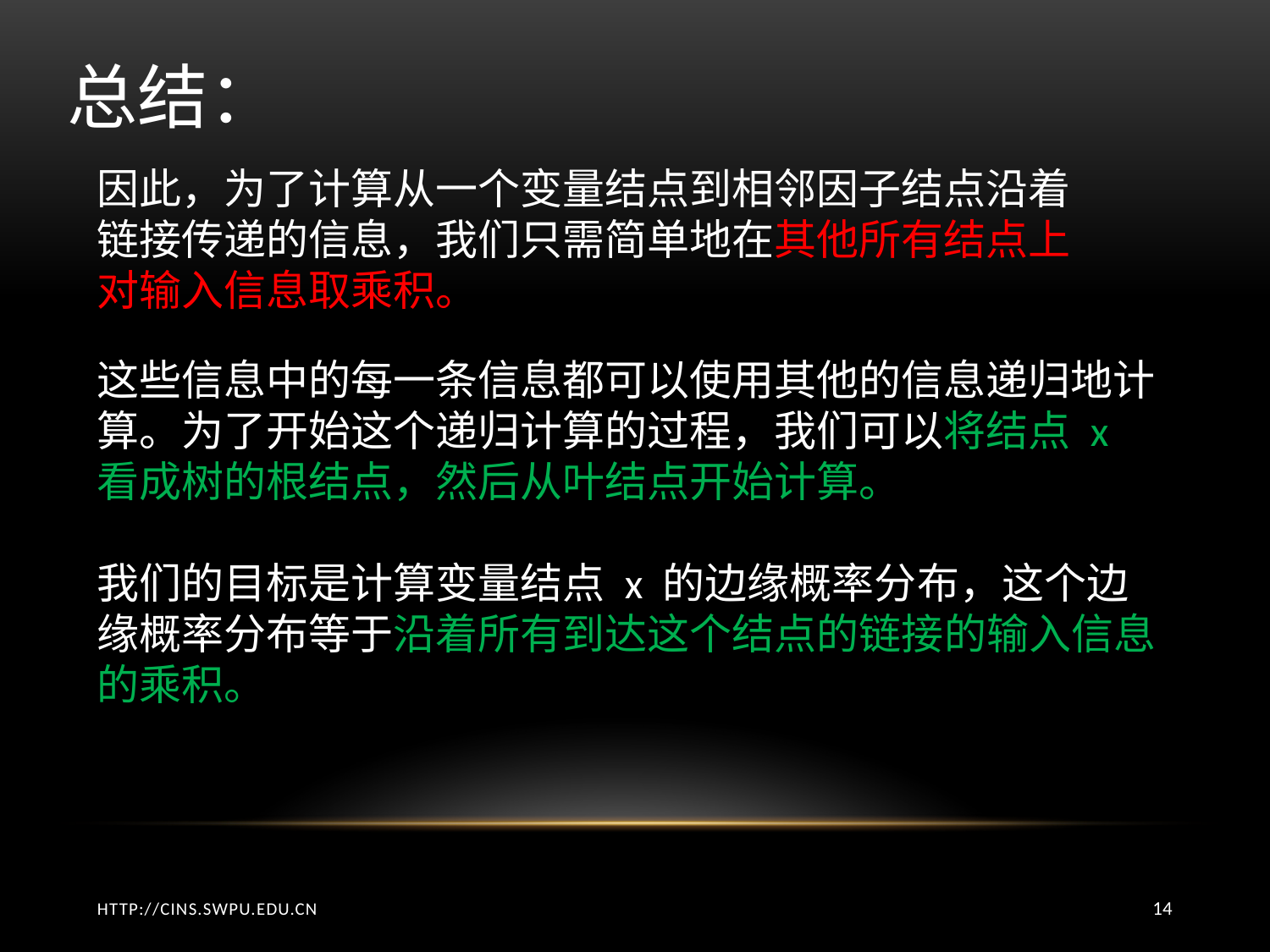

总结：
因此，为了计算从⼀个变量结点到相邻因⼦结点沿着链接传递的信息，我们只需简单地在其他所有结点上对输⼊信息取乘积。

这些信息中的每⼀条信息都可以使⽤其他的信息递归地计算。为了开始这个递归计算的过程，我们可以将结点 x 看成树的根结点，然后从叶结点开始计算。

我们的⽬标是计算变量结点 x 的边缘概率分布，这个边缘概率分布等于沿着所有到达这个结点的链接的输⼊信息的乘积。

http://cins.swpu.edu.cn
14